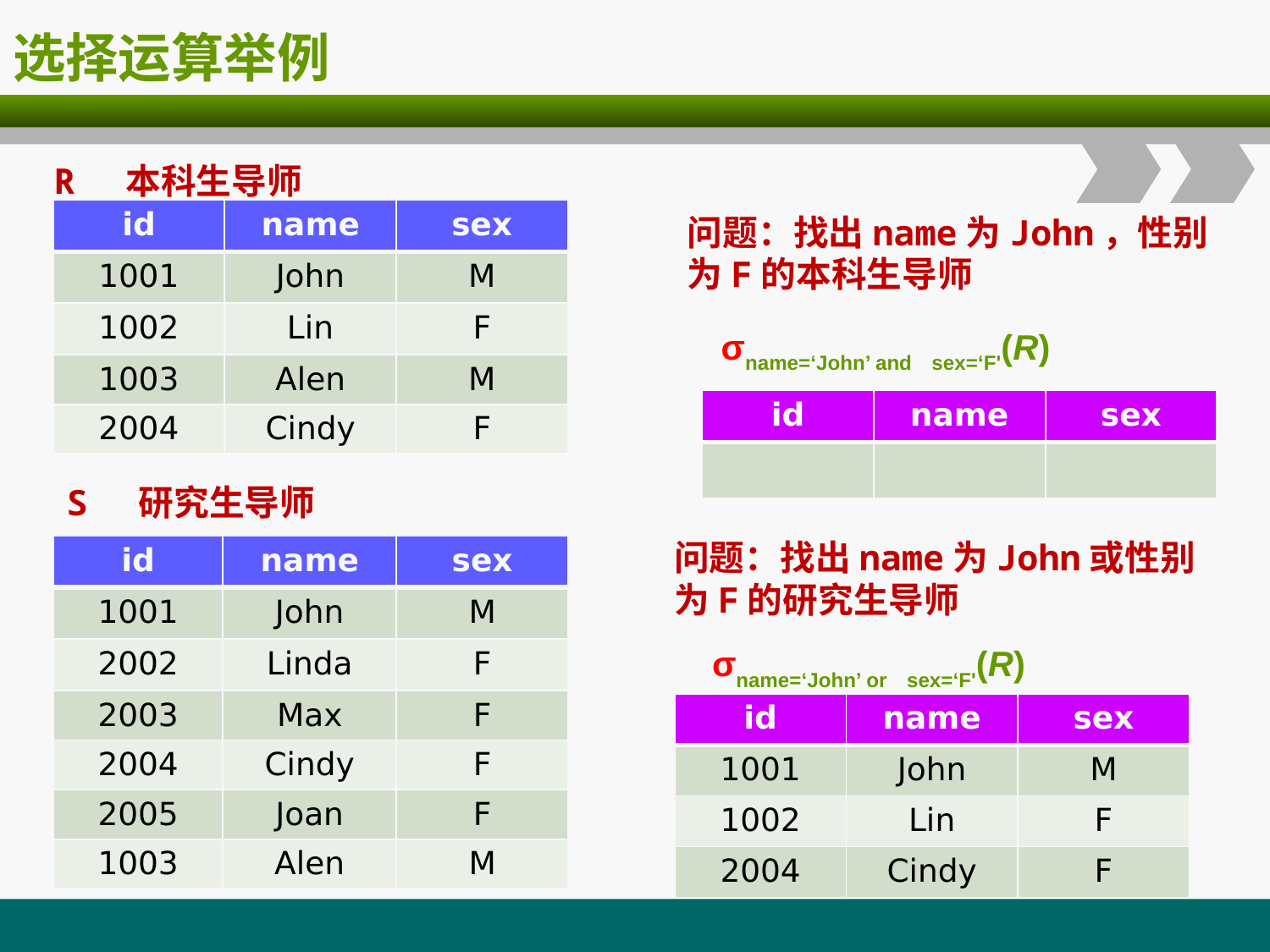

# 选择运算举例
R  本科生导师
| id | name | sex |
| --- | --- | --- |
| 1001 | John | M |
| 1002 | Lin | F |
| 1003 | Alen | M |
| 2004 | Cindy | F |
问题：找出name为John，性别为F的本科生导师
σname=‘John’ and  sex=‘F'(R)
| id | name | sex |
| --- | --- | --- |
|  |  |  |
S  研究生导师
问题：找出name为John或性别为F的研究生导师
| id | name | sex |
| --- | --- | --- |
| 1001 | John | M |
| 2002 | Linda | F |
| 2003 | Max | F |
| 2004 | Cindy | F |
| 2005 | Joan | F |
| 1003 | Alen | M |
σname=‘John’ or  sex=‘F'(R)
| id | name | sex |
| --- | --- | --- |
| 1001 | John | M |
| 1002 | Lin | F |
| 2004 | Cindy | F |